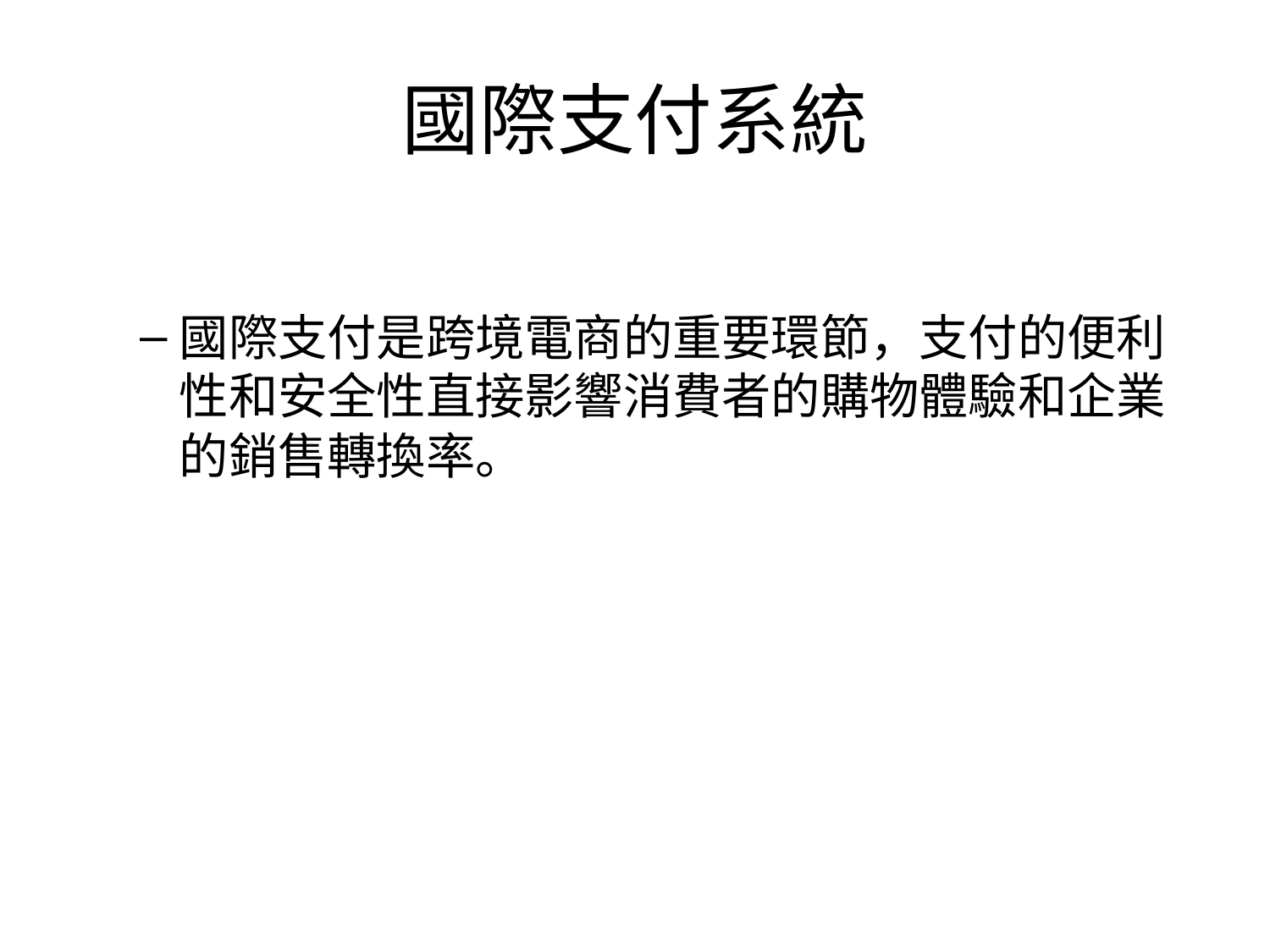

# 國際支付系統

國際支付是跨境電商的重要環節，支付的便利性和安全性直接影響消費者的購物體驗和企業的銷售轉換率。